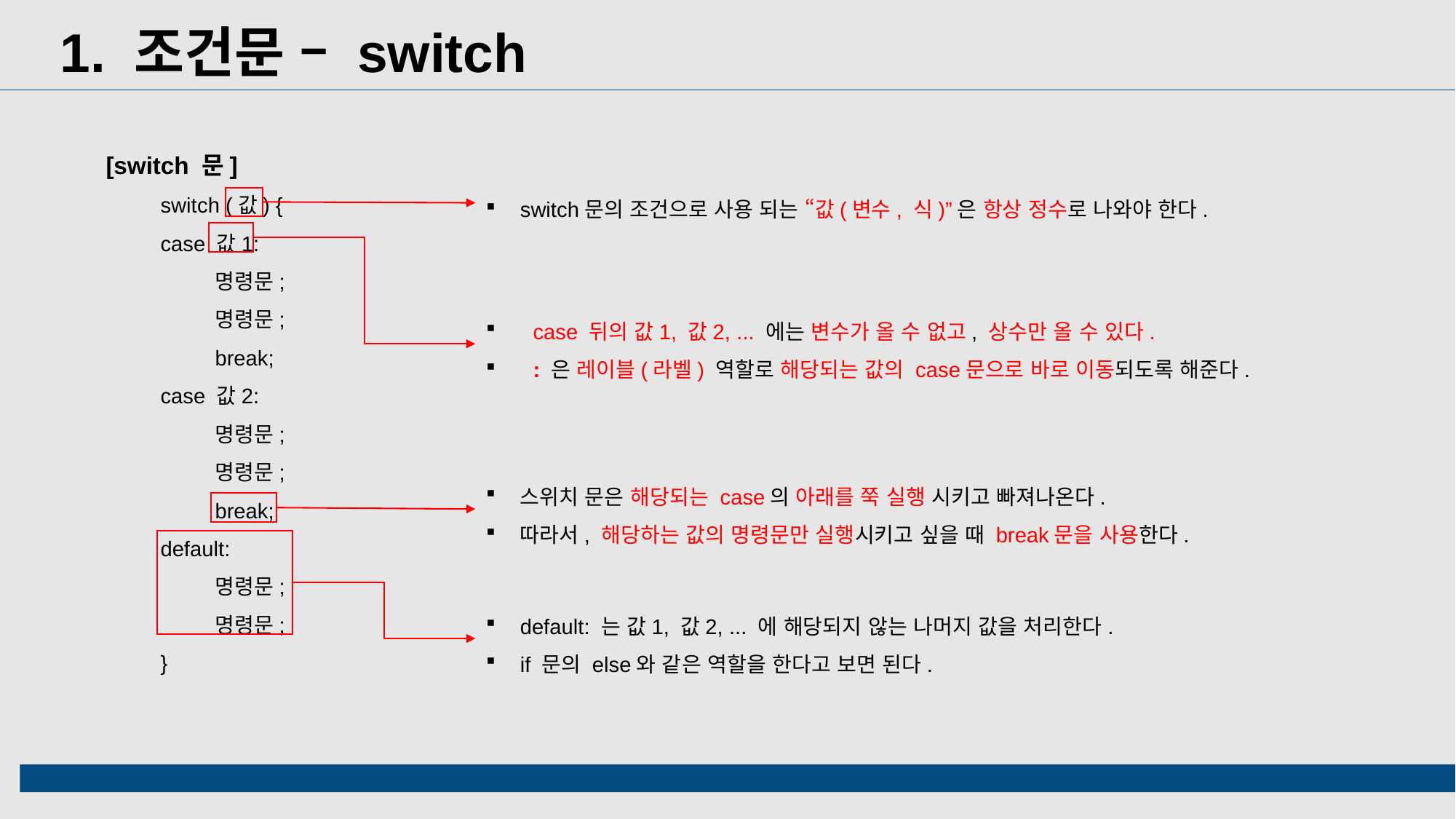

1. 조건문 – switch
[switch 문]
switch (값) {
case 값1:
명령문;
명령문;
break;
case 값2:
명령문;
명령문;
break;
default:
명령문;
명령문;
}
switch문의 조건으로 사용 되는 “값(변수, 식)”은 항상 정수로 나와야 한다.

 case 뒤의 값1, 값2, ... 에는 변수가 올 수 없고, 상수만 올 수 있다.
 : 은 레이블(라벨) 역할로 해당되는 값의 case문으로 바로 이동되도록 해준다.
스위치 문은 해당되는 case의 아래를 쭉 실행 시키고 빠져나온다.
따라서, 해당하는 값의 명령문만 실행시키고 싶을 때 break문을 사용한다.

default: 는 값1, 값2, ... 에 해당되지 않는 나머지 값을 처리한다.
if 문의 else와 같은 역할을 한다고 보면 된다.